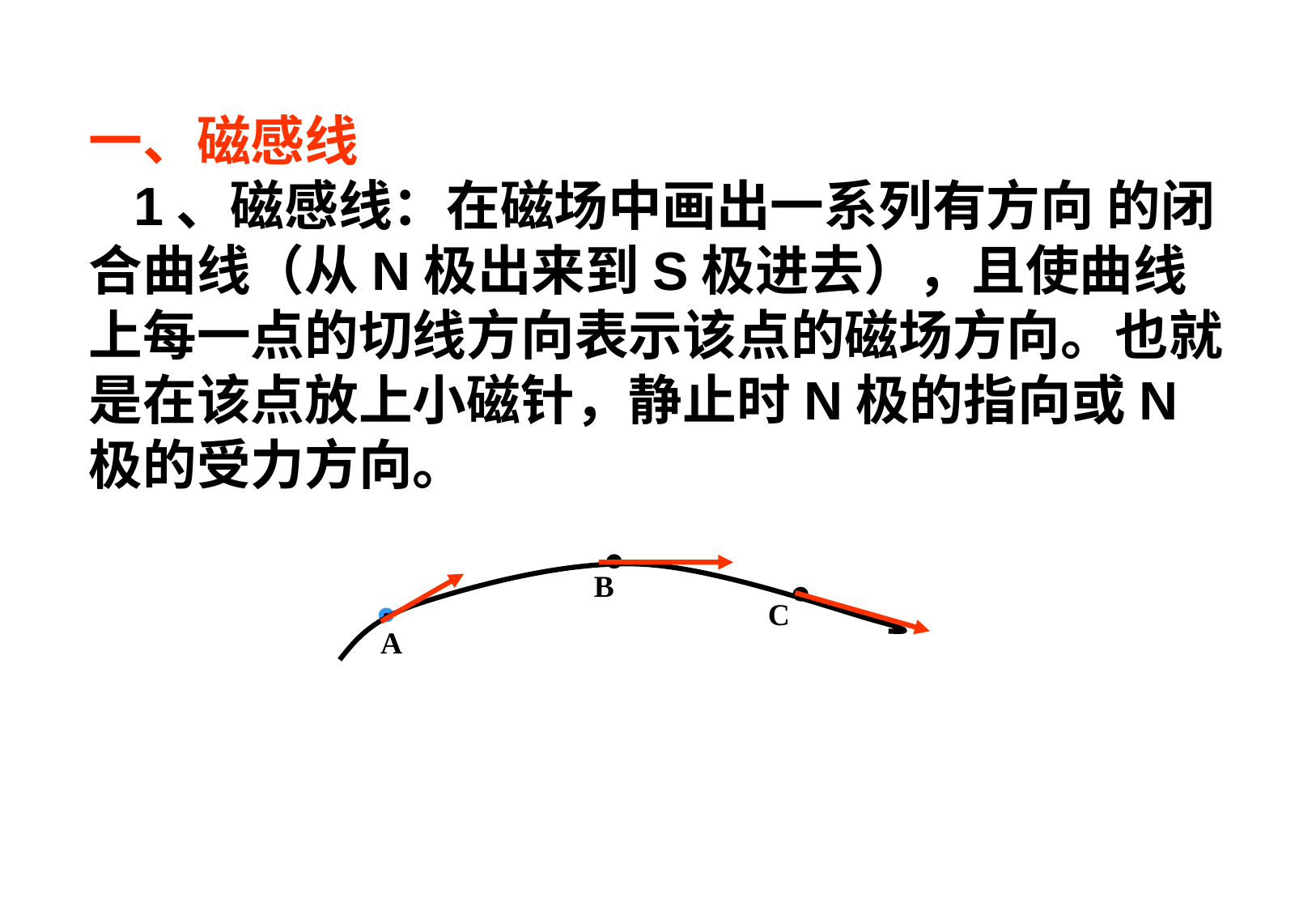

一、磁感线
   1、磁感线：在磁场中画出一系列有方向 的闭合曲线（从N极出来到S极进去），且使曲线上每一点的切线方向表示该点的磁场方向。也就是在该点放上小磁针，静止时N极的指向或N极的受力方向。

B

C

A